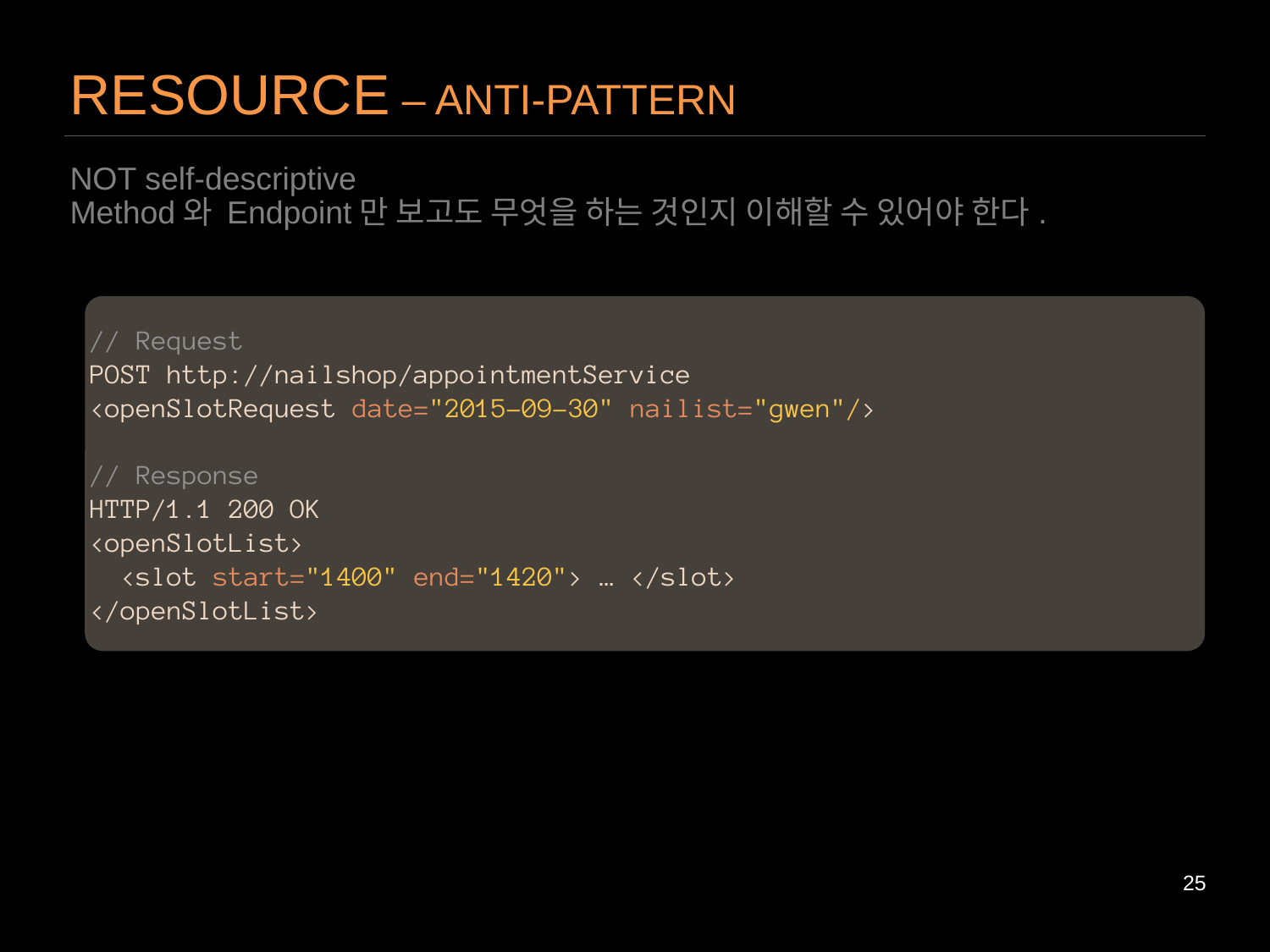

# RESOURCE – ANTI-PATTERN
NOT self-descriptive
Method와 Endpoint만 보고도 무엇을 하는 것인지 이해할 수 있어야 한다.
// Request
POST http://nailshop/appointmentService
<openSlotRequest date="2015-09-30" nailist="gwen"/>
// Response
HTTP/1.1 200 OK
<openSlotList>
  <slot start="1400" end="1420"> … </slot>
</openSlotList>
25